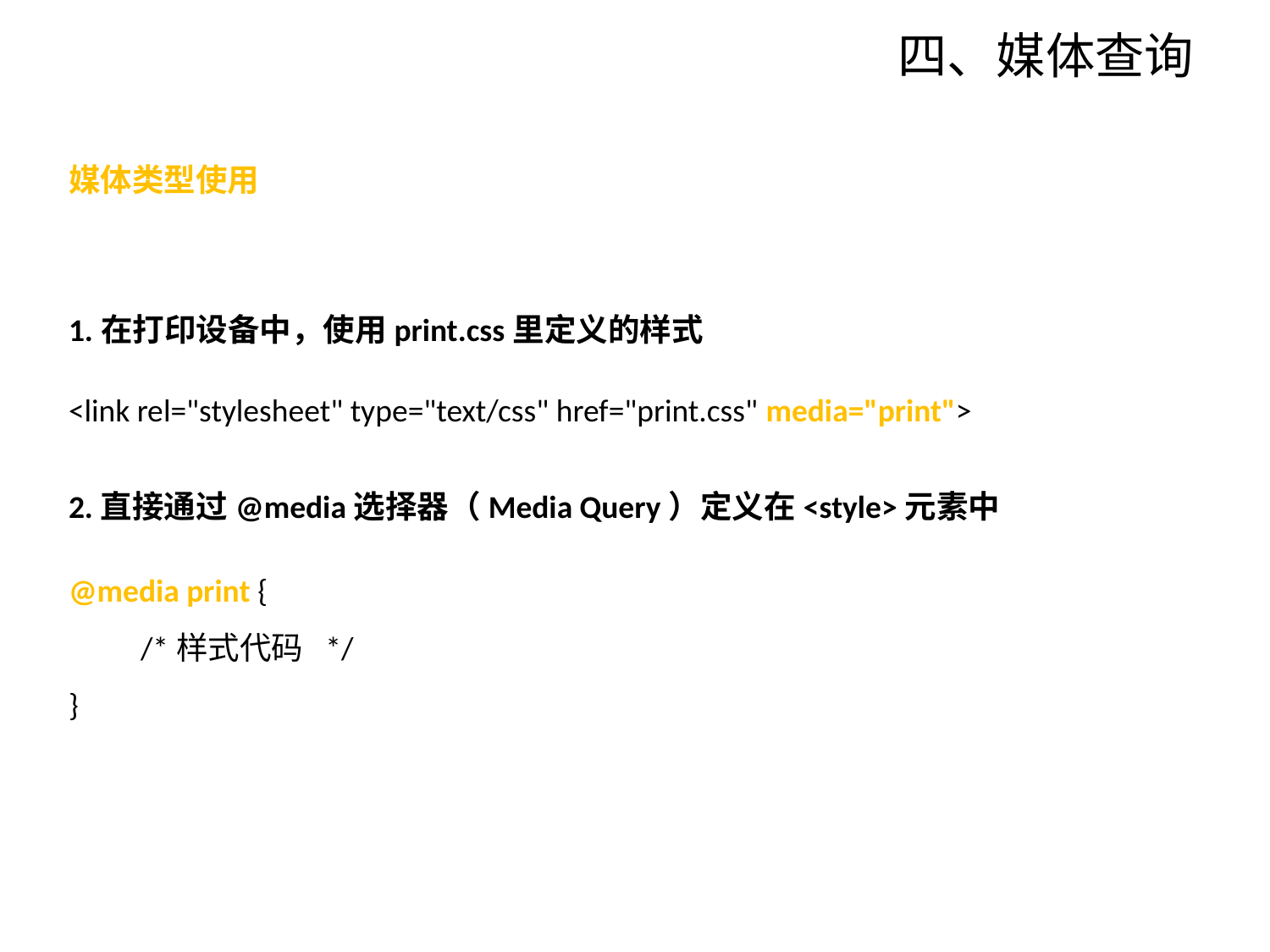

# 四、媒体查询
媒体类型使用
1.在打印设备中，使用print.css里定义的样式
<link rel="stylesheet" type="text/css" href="print.css" media="print">
2.直接通过@media选择器（Media Query）定义在<style>元素中
@media print {
          /*样式代码  */
}